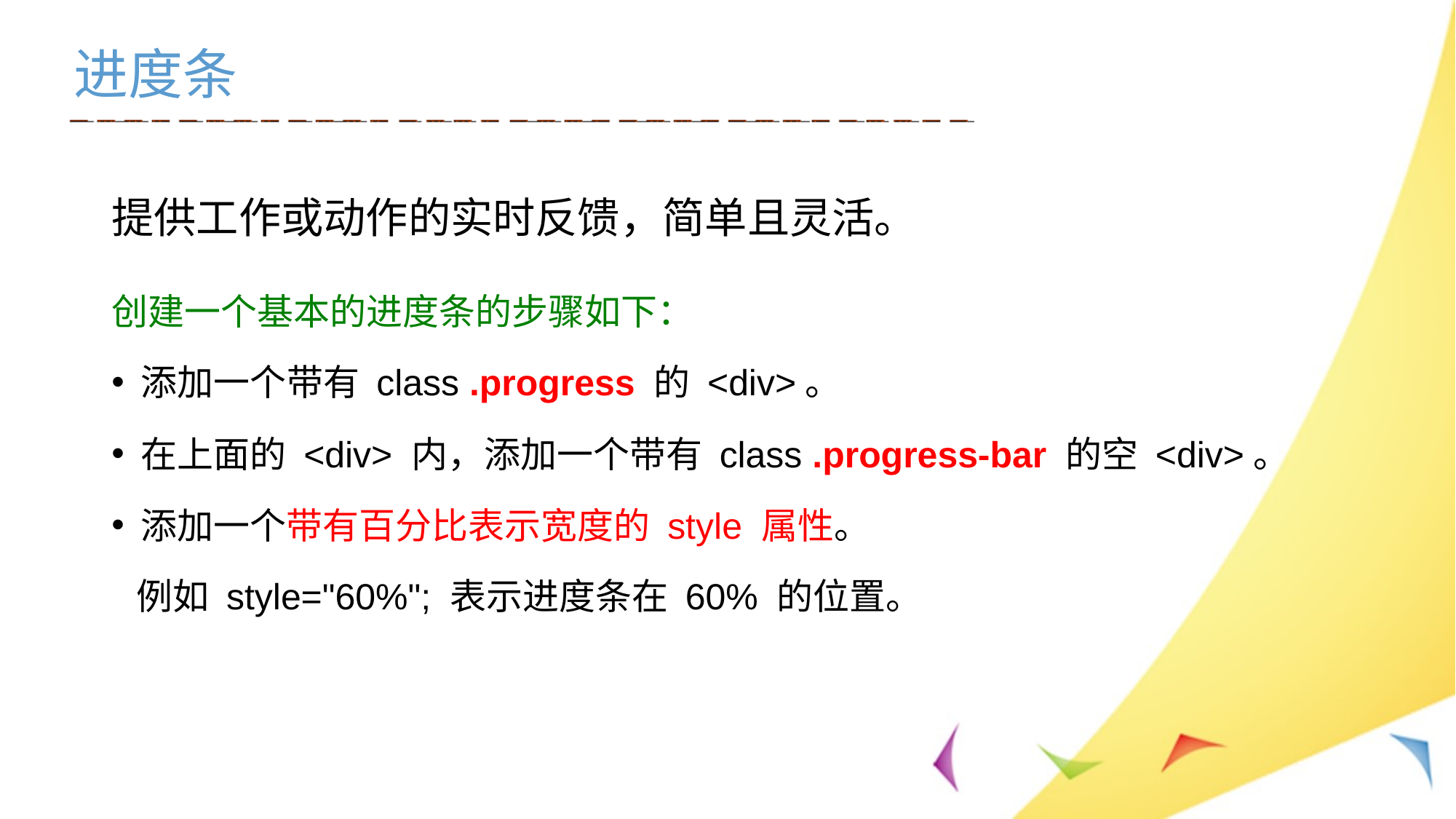

进度条
提供工作或动作的实时反馈，简单且灵活。
创建一个基本的进度条的步骤如下：
 添加一个带有 class .progress 的 <div>。
 在上面的 <div> 内，添加一个带有 class .progress-bar 的空 <div>。
 添加一个带有百分比表示宽度的 style 属性。
  例如 style="60%"; 表示进度条在 60% 的位置。